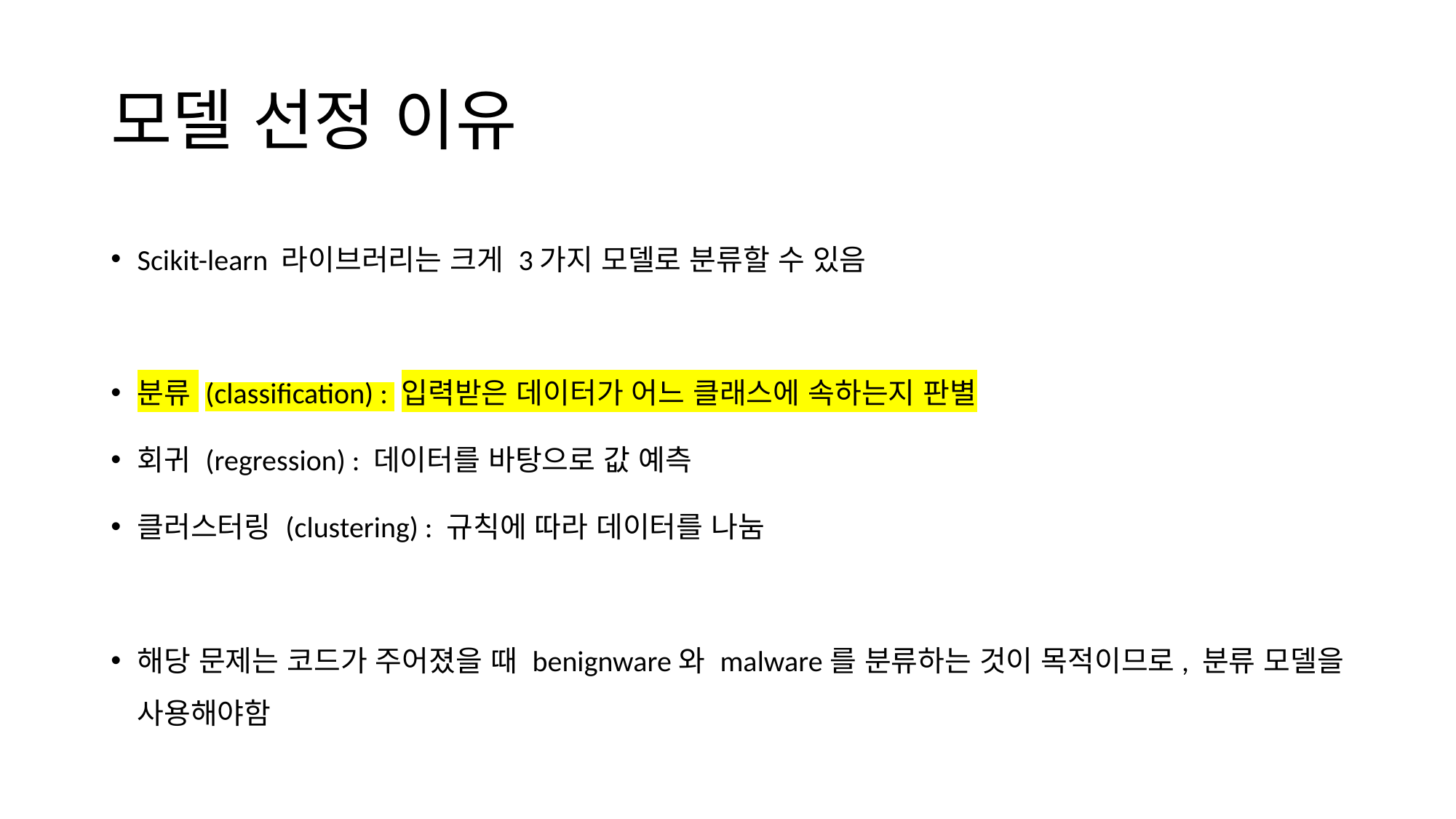

# 모델 선정 이유
Scikit-learn 라이브러리는 크게 3가지 모델로 분류할 수 있음

분류 (classification) : 입력받은 데이터가 어느 클래스에 속하는지 판별
회귀 (regression) : 데이터를 바탕으로 값 예측
클러스터링 (clustering) : 규칙에 따라 데이터를 나눔

해당 문제는 코드가 주어졌을 때 benignware와 malware를 분류하는 것이 목적이므로, 분류 모델을 사용해야함